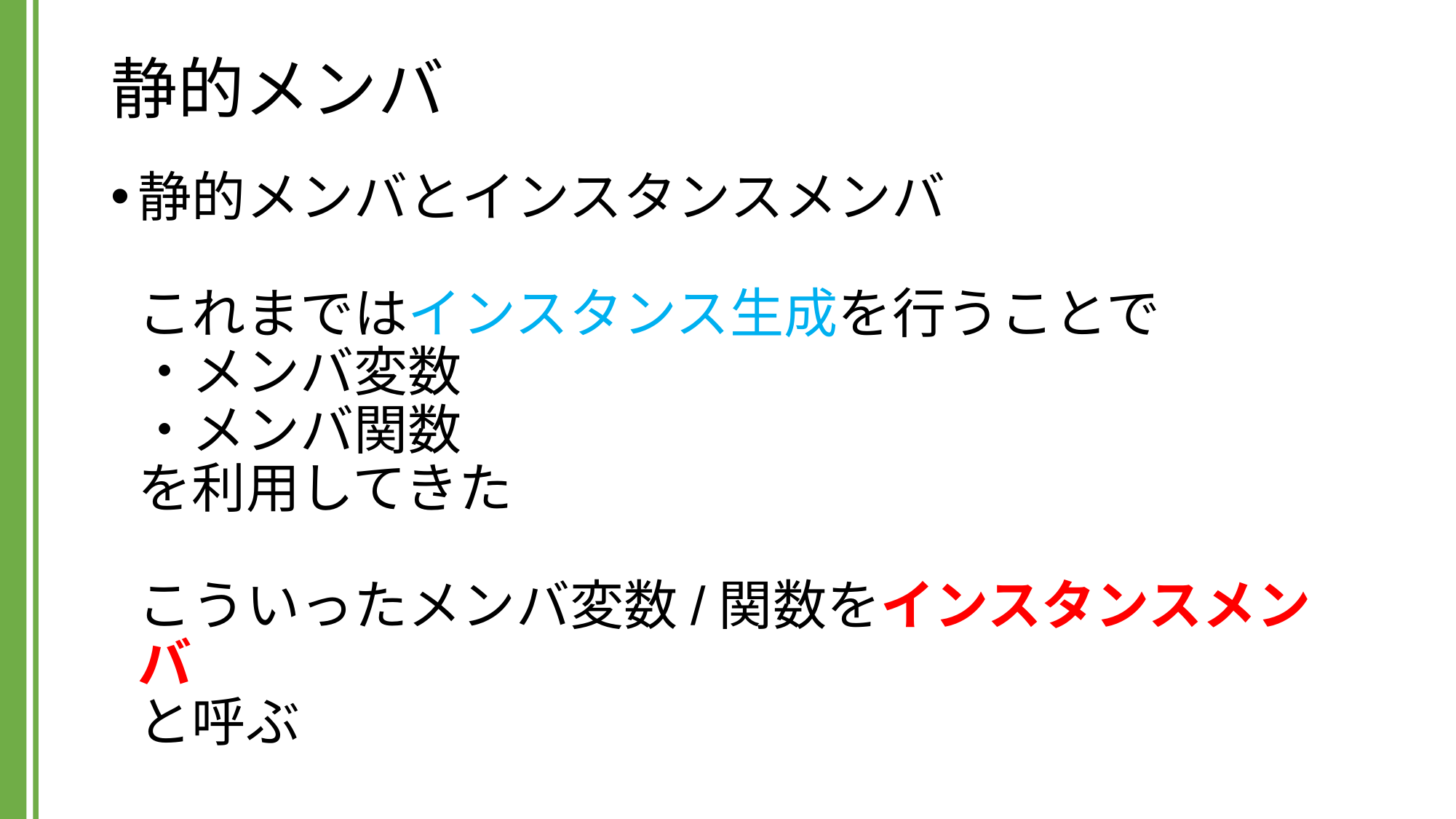

# 静的メンバ
静的メンバとインスタンスメンバ
これまではインスタンス生成を行うことで
・メンバ変数
・メンバ関数
を利用してきた
こういったメンバ変数/関数をインスタンスメンバ
と呼ぶ